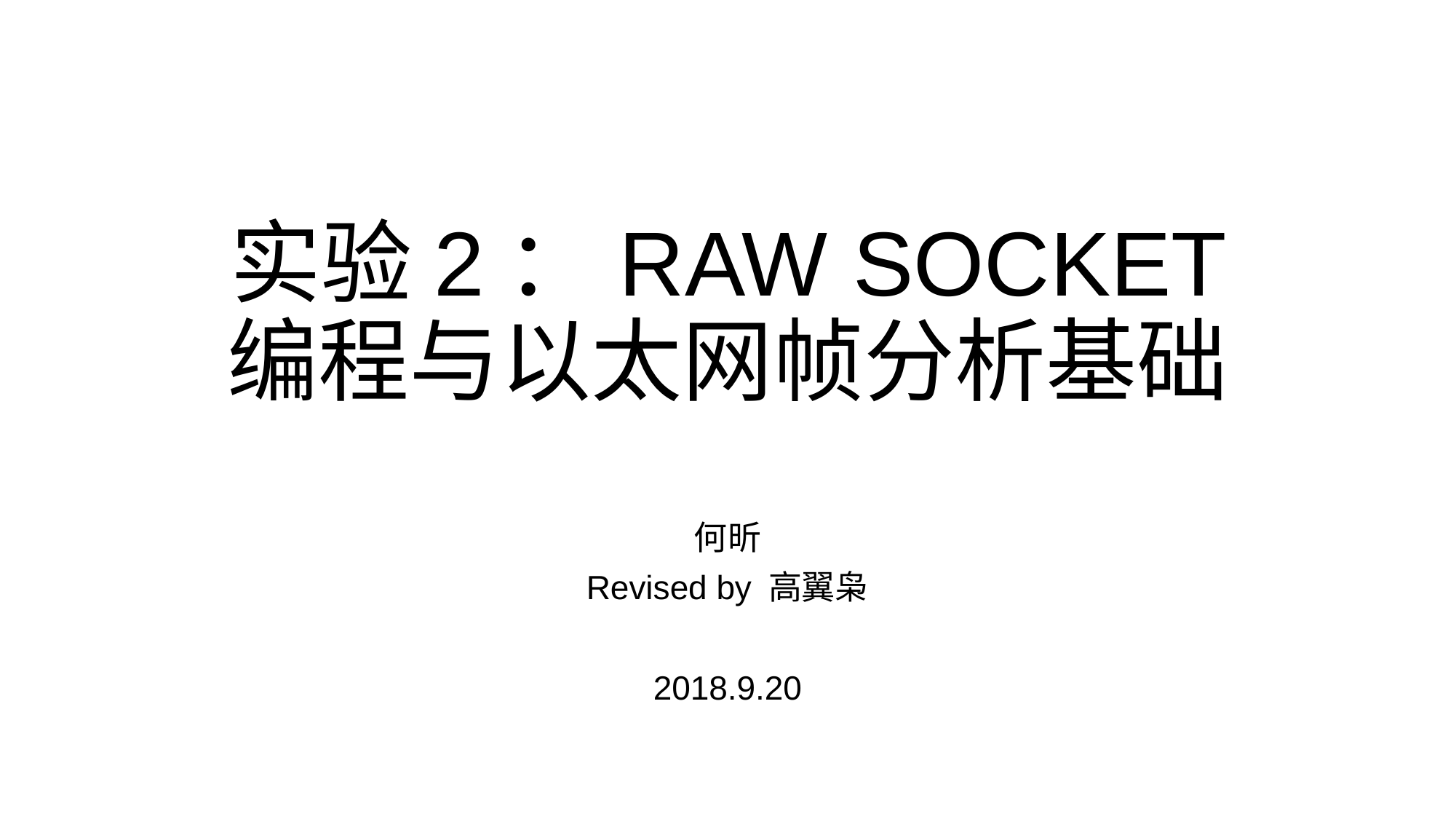

# 实验2：RAW SOCKET 编程与以太网帧分析基础
何昕
Revised by 高翼枭

2018.9.20